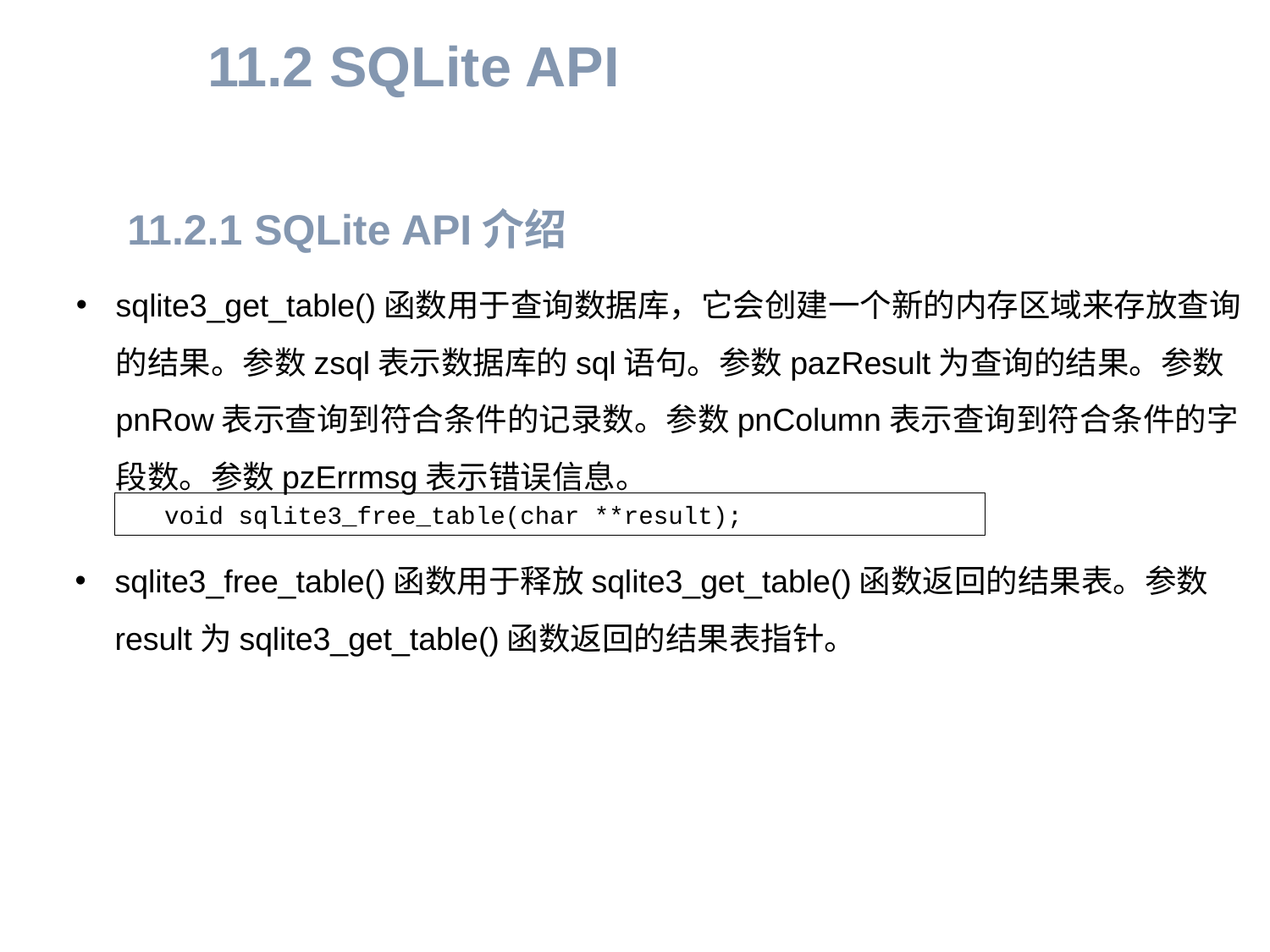

11.2 SQLite API
11.2.1 SQLite API介绍
sqlite3_get_table()函数用于查询数据库，它会创建一个新的内存区域来存放查询的结果。参数zsql表示数据库的sql语句。参数pazResult为查询的结果。参数pnRow表示查询到符合条件的记录数。参数pnColumn表示查询到符合条件的字段数。参数pzErrmsg表示错误信息。
void sqlite3_free_table(char **result);
sqlite3_free_table()函数用于释放sqlite3_get_table()函数返回的结果表。参数result为sqlite3_get_table()函数返回的结果表指针。